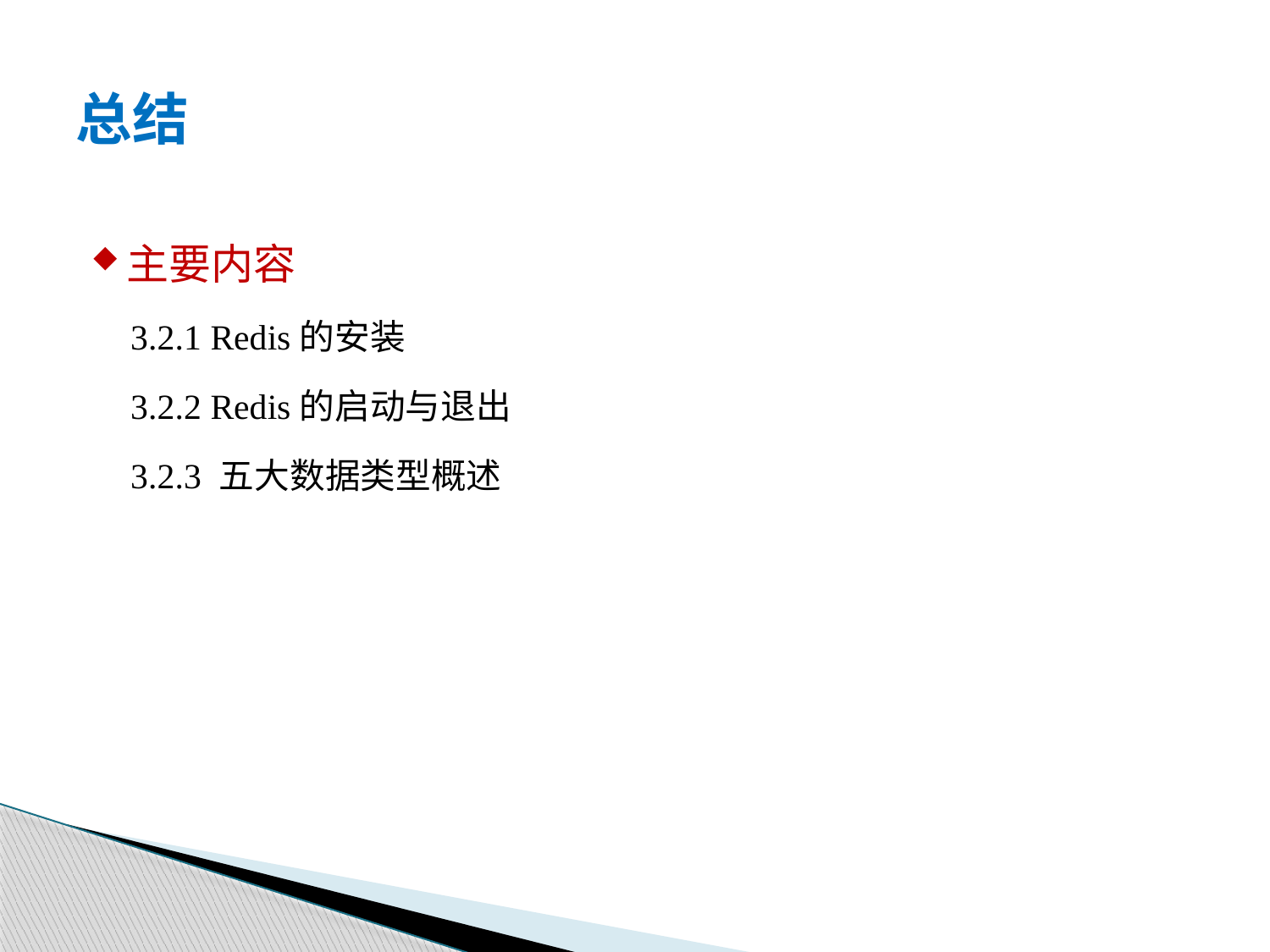

# 总结
主要内容
3.2.1 Redis的安装
3.2.2 Redis的启动与退出
3.2.3 五大数据类型概述